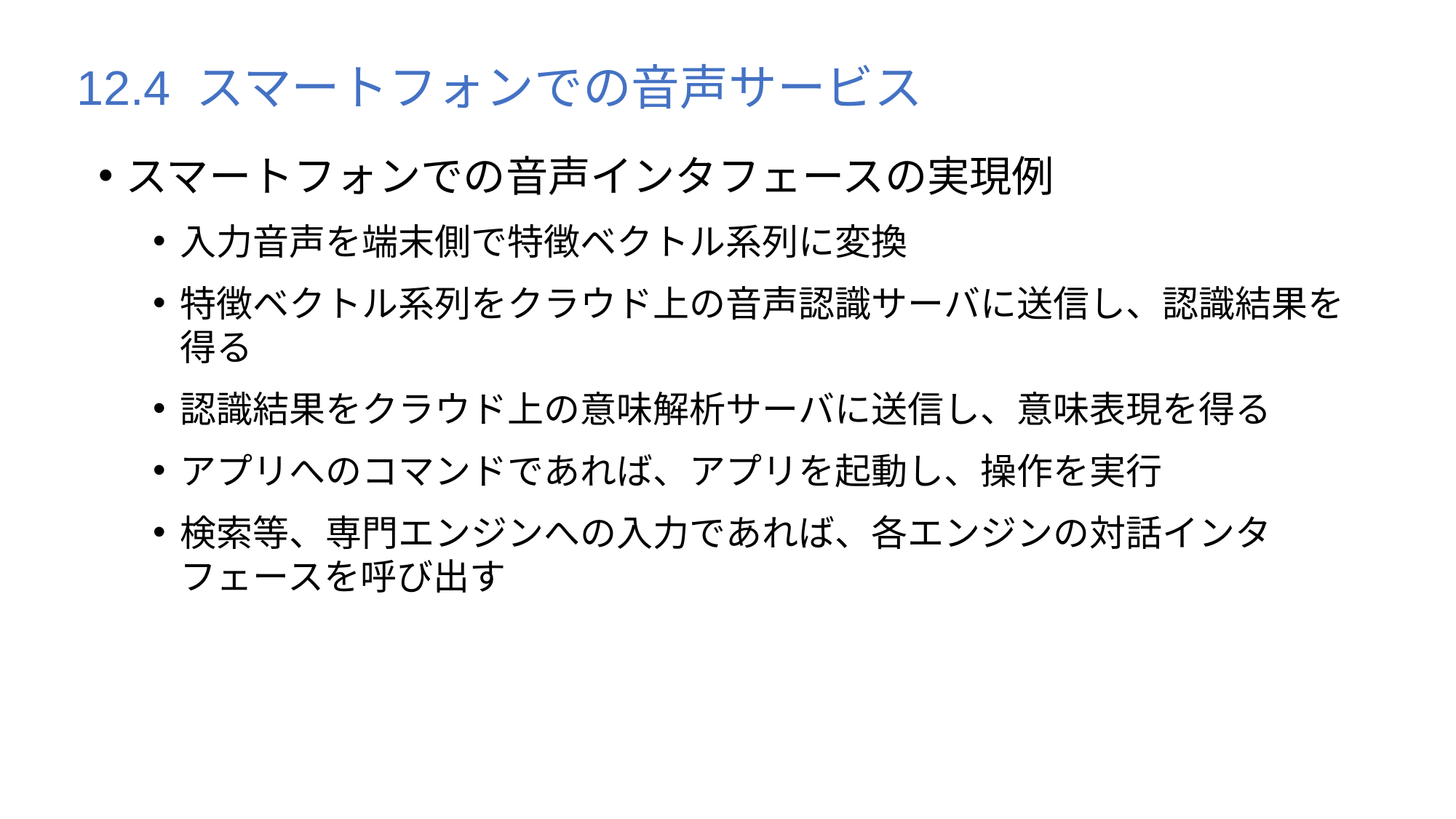

# 12.4 スマートフォンでの音声サービス
スマートフォンでの音声インタフェースの実現例
入力音声を端末側で特徴ベクトル系列に変換
特徴ベクトル系列をクラウド上の音声認識サーバに送信し、認識結果を得る
認識結果をクラウド上の意味解析サーバに送信し、意味表現を得る
アプリへのコマンドであれば、アプリを起動し、操作を実行
検索等、専門エンジンへの入力であれば、各エンジンの対話インタフェースを呼び出す